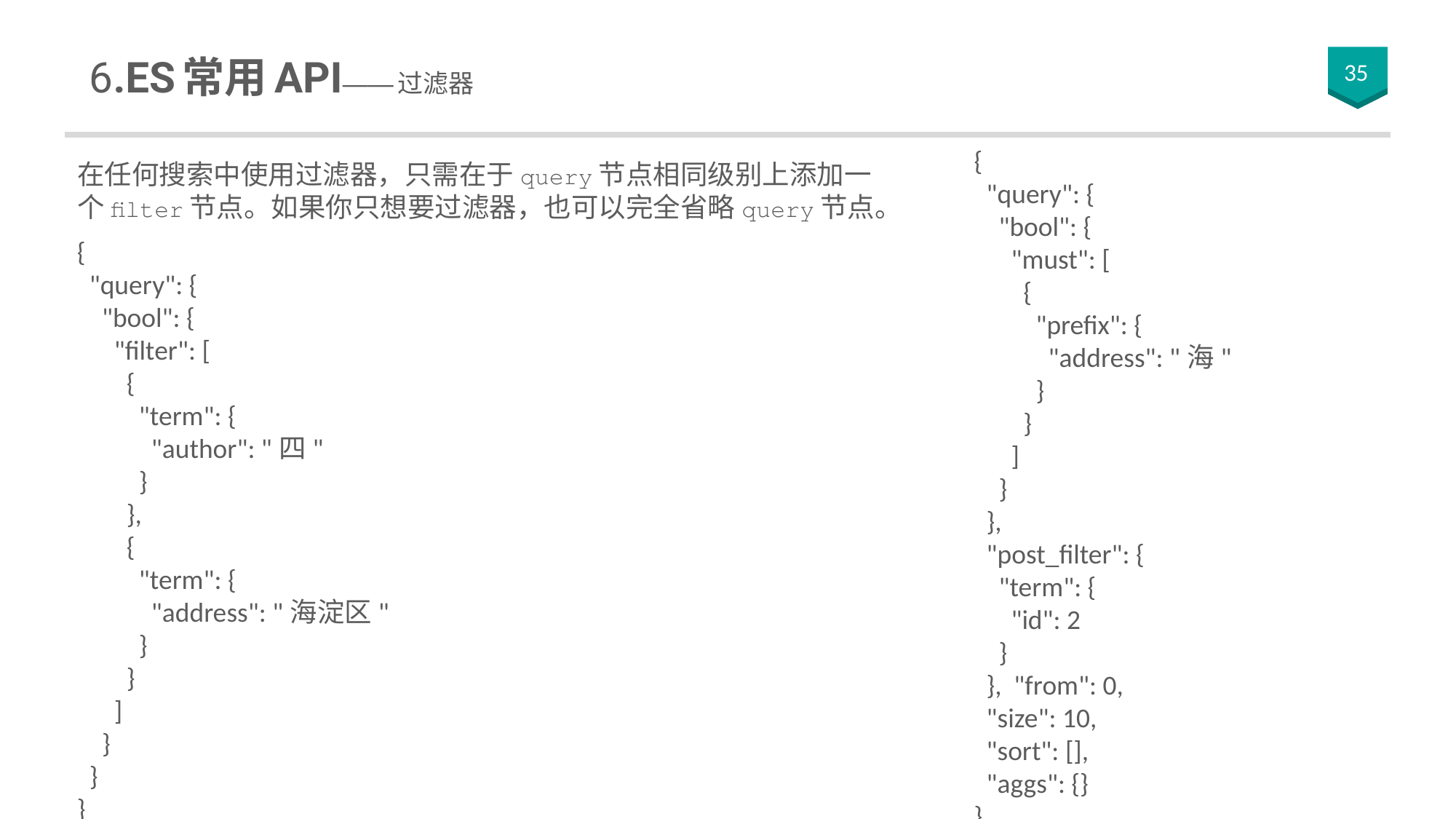

# 2.ES 基础一网打尽 6.ES常用API——过滤器
35
{
  "query": {
    "bool": {
      "must": [
        {
          "prefix": {
            "address": "海"
          }
        }
      ]
    }
  },
  "post_filter": {
    "term": {
      "id": 2
    }
  },  "from": 0,
  "size": 10,
  "sort": [],
  "aggs": {}
}
在任何搜索中使用过滤器，只需在于query节点相同级别上添加一个filter节点。如果你只想要过滤器，也可以完全省略query节点。
{
  "query": {
    "bool": {
      "filter": [
        {
          "term": {
            "author": "四"
          }
        },
        {
          "term": {
            "address": "海淀区"
          }
        }
      ]
    }
  }
}